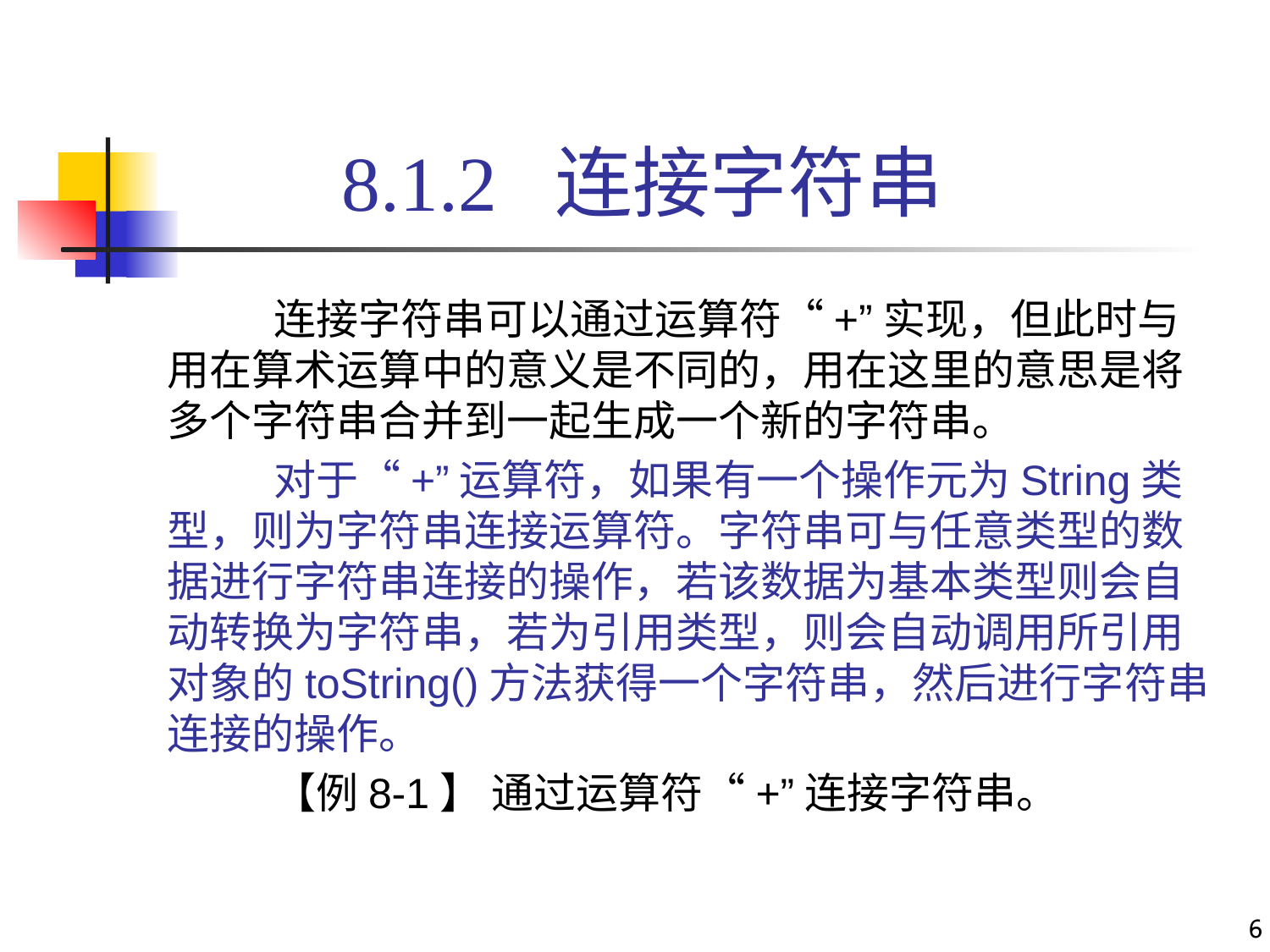

# 8.1.2  连接字符串
连接字符串可以通过运算符“+”实现，但此时与用在算术运算中的意义是不同的，用在这里的意思是将多个字符串合并到一起生成一个新的字符串。
对于“+”运算符，如果有一个操作元为String类型，则为字符串连接运算符。字符串可与任意类型的数据进行字符串连接的操作，若该数据为基本类型则会自动转换为字符串，若为引用类型，则会自动调用所引用对象的toString()方法获得一个字符串，然后进行字符串连接的操作。
【例8-1】 通过运算符“+”连接字符串。
6